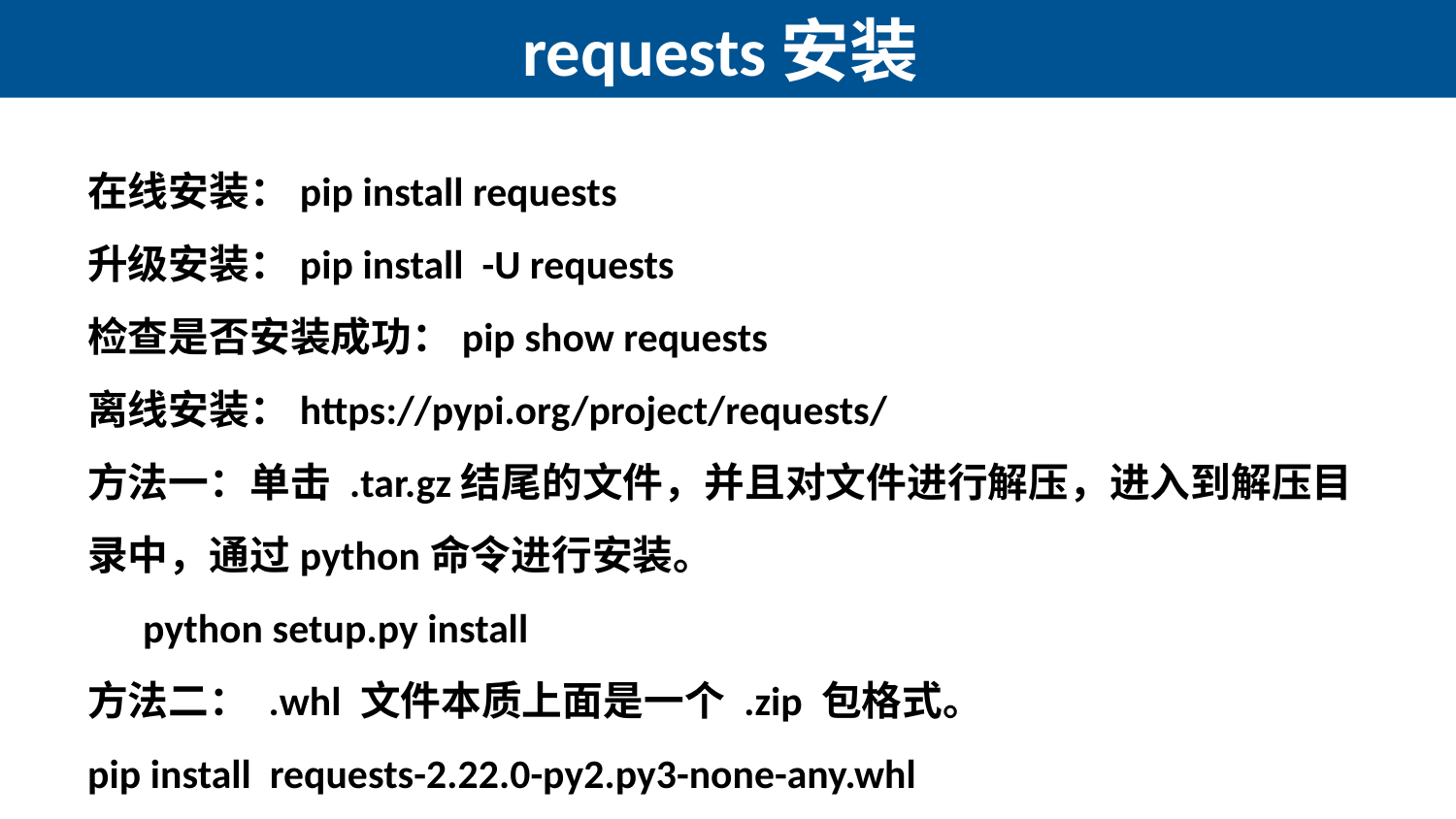

# requests安装
在线安装：pip install requests
升级安装：pip install  -U requests
检查是否安装成功：pip show requests
离线安装：https://pypi.org/project/requests/
方法一：单击 .tar.gz结尾的文件，并且对文件进行解压，进入到解压目录中，通过python命令进行安装。
      python setup.py install
方法二： .whl 文件本质上面是一个 .zip 包格式。
pip install  requests-2.22.0-py2.py3-none-any.whl